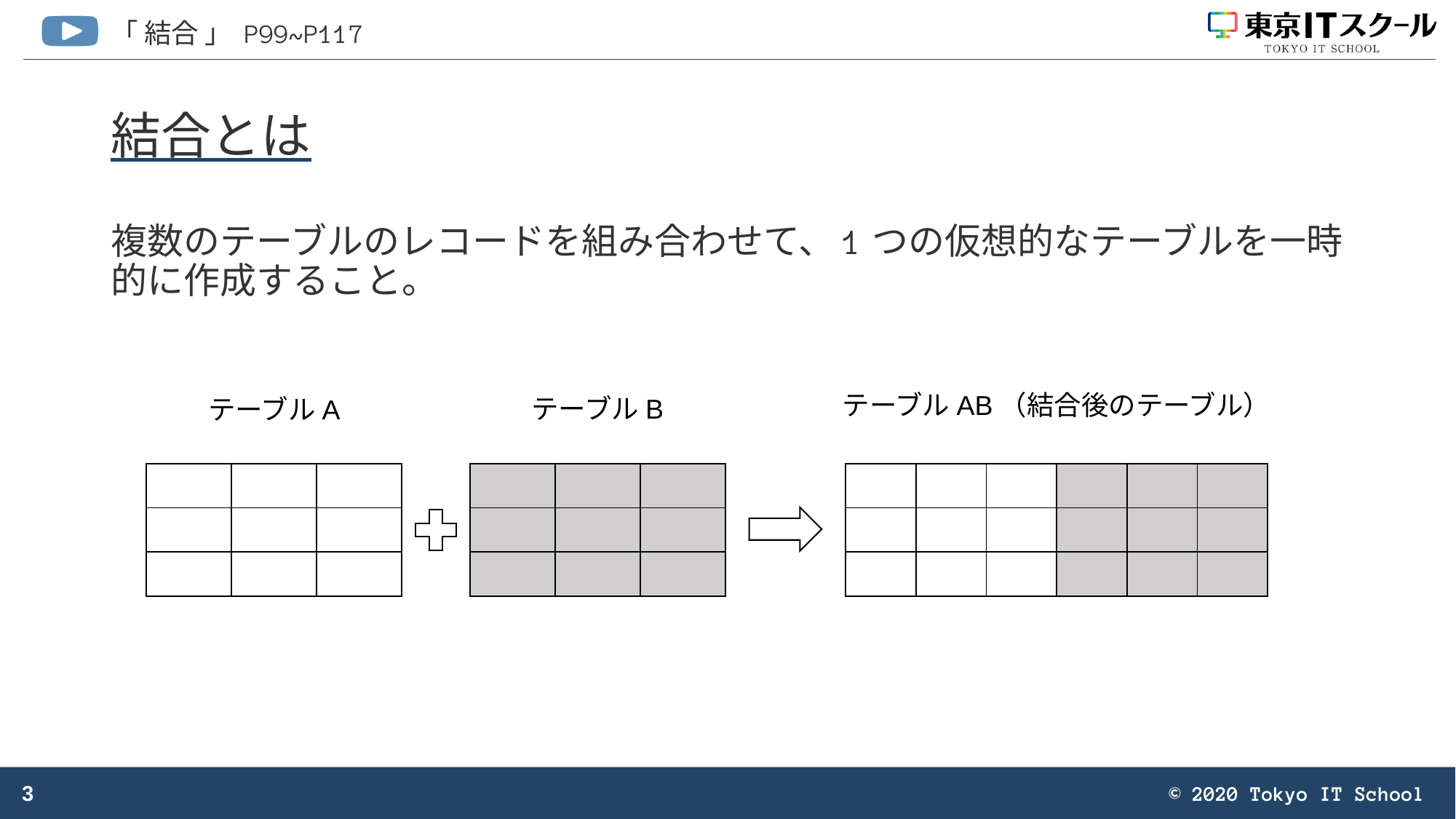

# 結合とは
複数のテーブルのレコードを組み合わせて、1つの仮想的なテーブルを一時的に作成すること。
テーブルAB（結合後のテーブル）
テーブルB
テーブルA
|  |  |  |
| --- | --- | --- |
|  |  |  |
|  |  |  |
|  |  |  |
| --- | --- | --- |
|  |  |  |
|  |  |  |
|  |  |  |
| --- | --- | --- |
|  |  |  |
|  |  |  |
|  |  |  |
| --- | --- | --- |
|  |  |  |
|  |  |  |

3